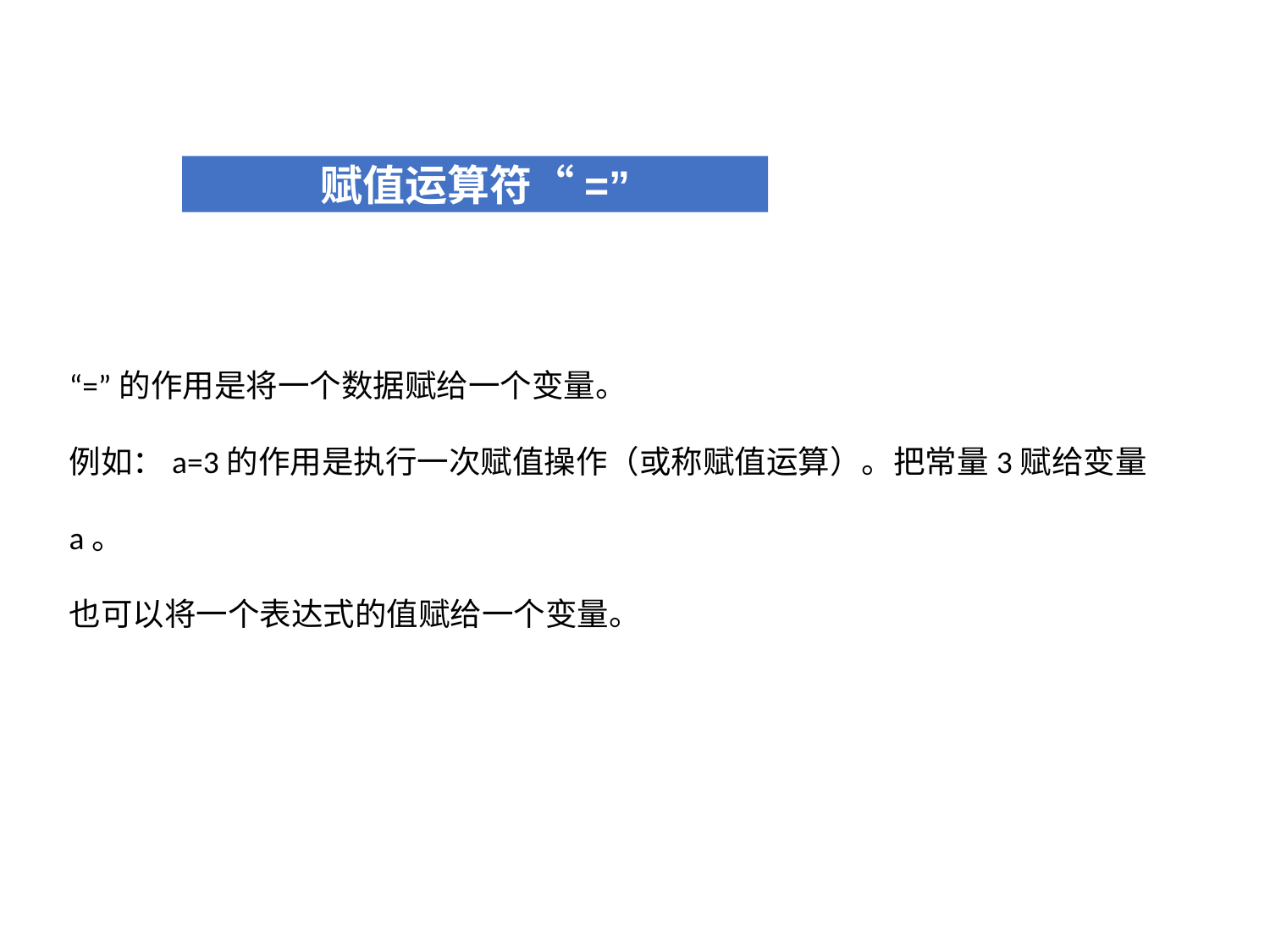

赋值运算符“=”
“=”的作用是将一个数据赋给一个变量。
例如：a=3的作用是执行一次赋值操作（或称赋值运算）。把常量3赋给变量a。
也可以将一个表达式的值赋给一个变量。